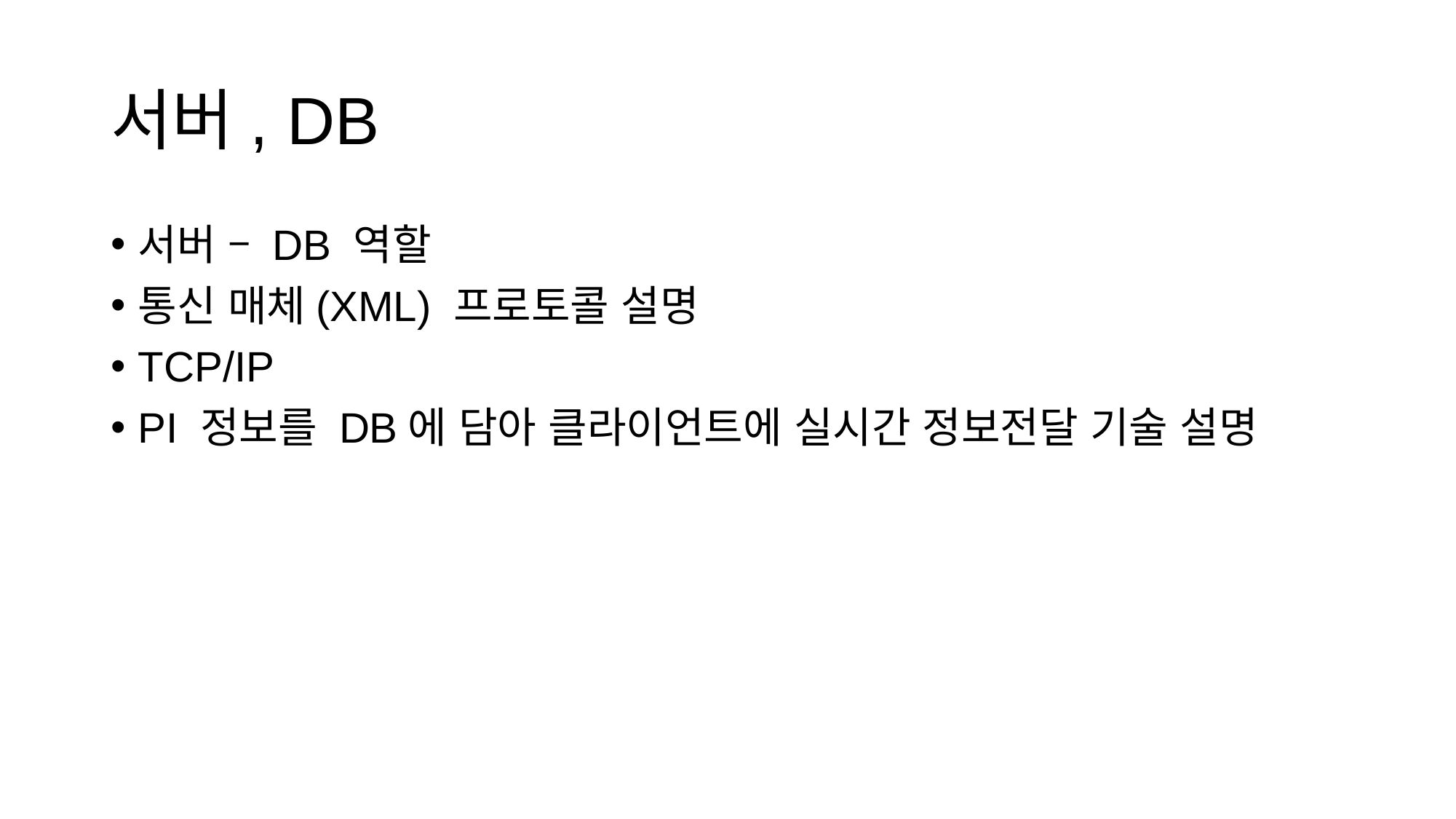

# 서버, DB
서버 – DB 역할
통신 매체(XML) 프로토콜 설명
TCP/IP
PI 정보를 DB에 담아 클라이언트에 실시간 정보전달 기술 설명